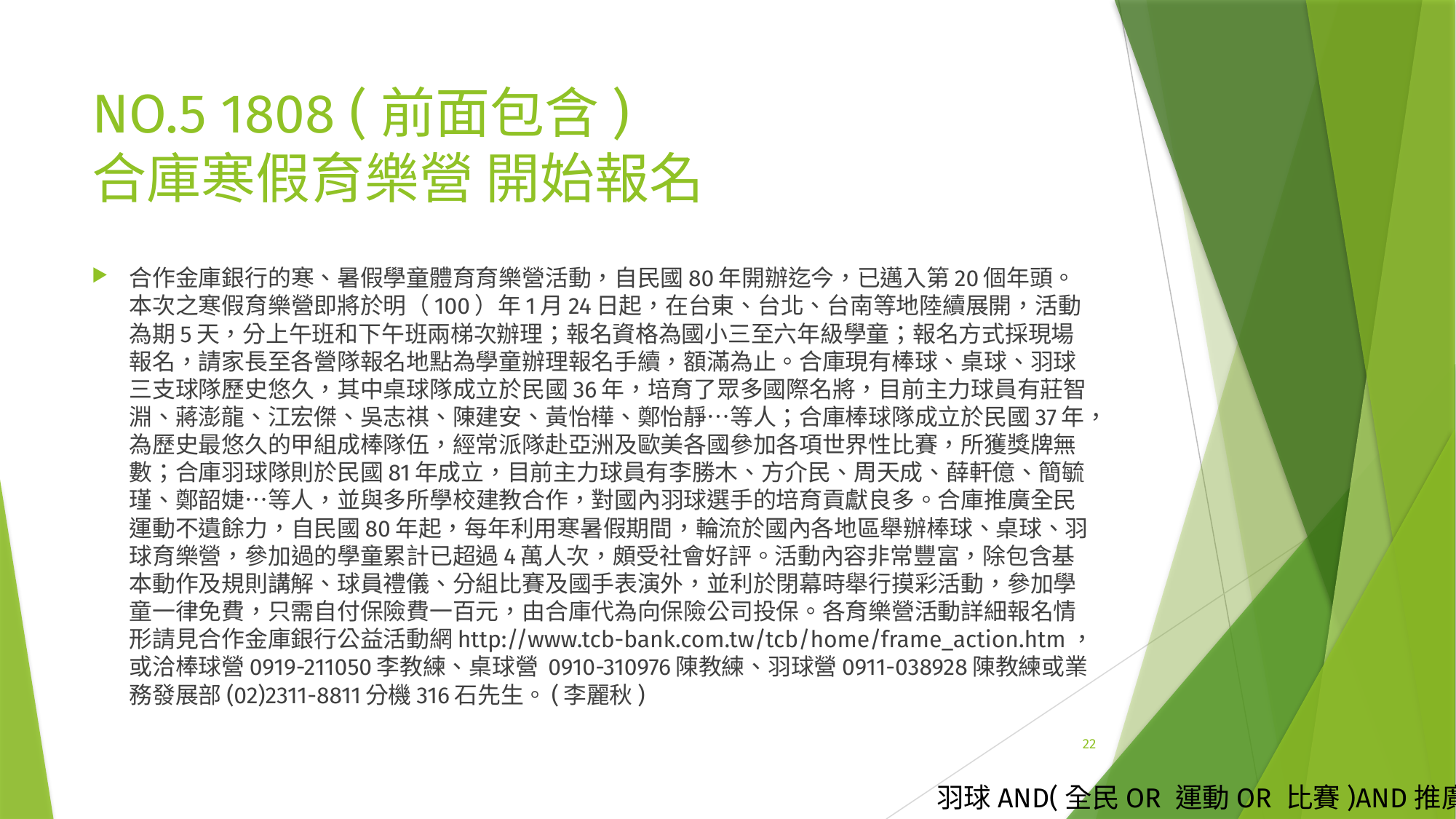

# NO.5 1808 (前面包含) 合庫寒假育樂營 開始報名
合作金庫銀行的寒、暑假學童體育育樂營活動，自民國80年開辦迄今，已邁入第20個年頭。本次之寒假育樂營即將於明（100）年1月24日起，在台東、台北、台南等地陸續展開，活動為期5天，分上午班和下午班兩梯次辦理；報名資格為國小三至六年級學童；報名方式採現場報名，請家長至各營隊報名地點為學童辦理報名手續，額滿為止。合庫現有棒球、桌球、羽球三支球隊歷史悠久，其中桌球隊成立於民國36年，培育了眾多國際名將，目前主力球員有莊智淵、蔣澎龍、江宏傑、吳志祺、陳建安、黃怡樺、鄭怡靜…等人；合庫棒球隊成立於民國37年，為歷史最悠久的甲組成棒隊伍，經常派隊赴亞洲及歐美各國參加各項世界性比賽，所獲獎牌無數；合庫羽球隊則於民國81年成立，目前主力球員有李勝木、方介民、周天成、薛軒億、簡毓瑾、鄭韶婕…等人，並與多所學校建教合作，對國內羽球選手的培育貢獻良多。合庫推廣全民運動不遺餘力，自民國80年起，每年利用寒暑假期間，輪流於國內各地區舉辦棒球、桌球、羽球育樂營，參加過的學童累計已超過4萬人次，頗受社會好評。活動內容非常豐富，除包含基本動作及規則講解、球員禮儀、分組比賽及國手表演外，並利於閉幕時舉行摸彩活動，參加學童一律免費，只需自付保險費一百元，由合庫代為向保險公司投保。各育樂營活動詳細報名情形請見合作金庫銀行公益活動網http://www.tcb-bank.com.tw/tcb/home/frame_action.htm，或洽棒球營0919-211050李教練、桌球營 0910-310976陳教練、羽球營0911-038928陳教練或業務發展部(02)2311-8811分機316石先生。(李麗秋)
22